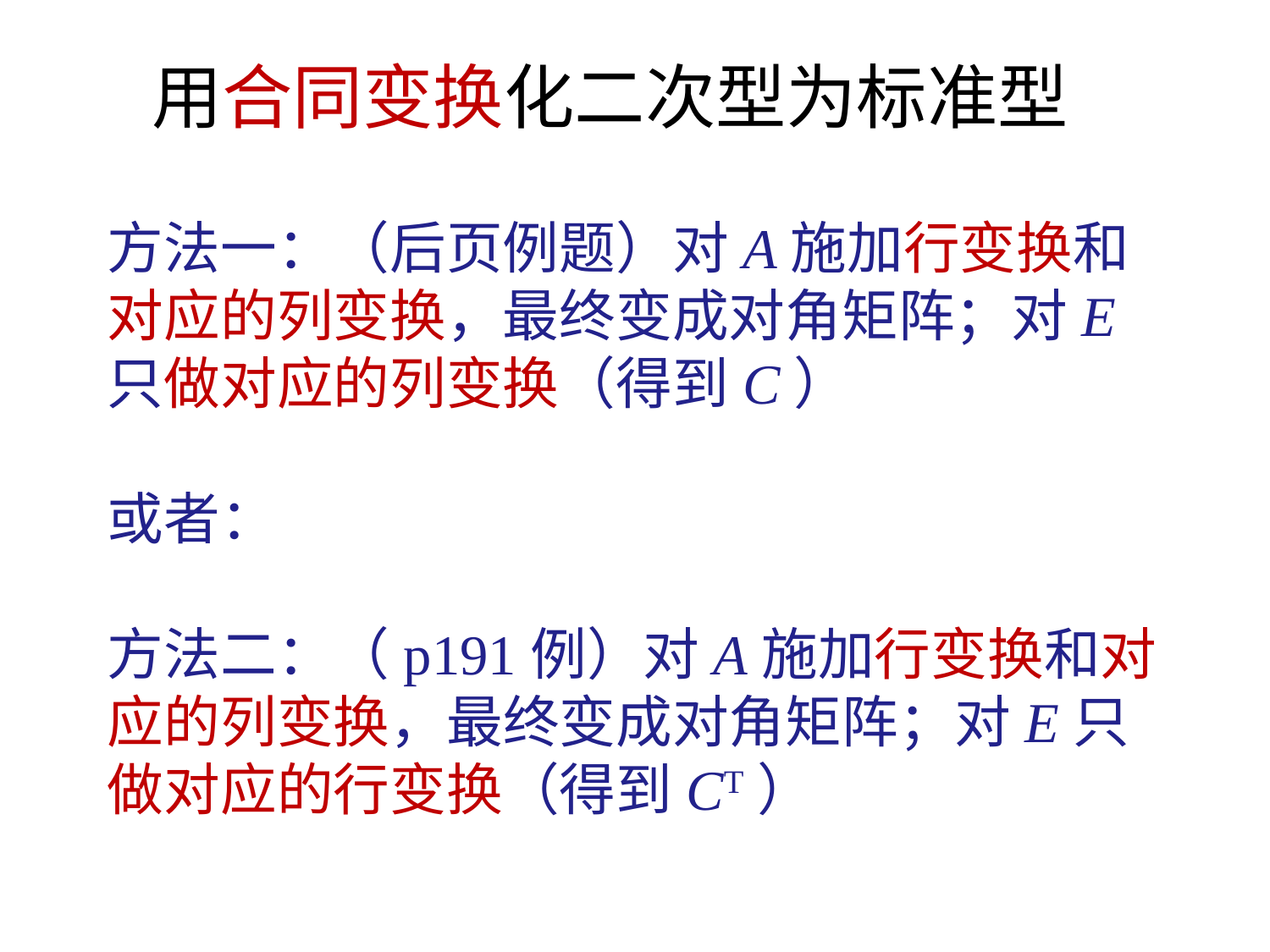

用合同变换化二次型为标准型
方法一：（后页例题）对A施加行变换和对应的列变换，最终变成对角矩阵；对E只做对应的列变换（得到C）

或者：

方法二：（p191例）对A施加行变换和对应的列变换，最终变成对角矩阵；对E只做对应的行变换（得到CT）